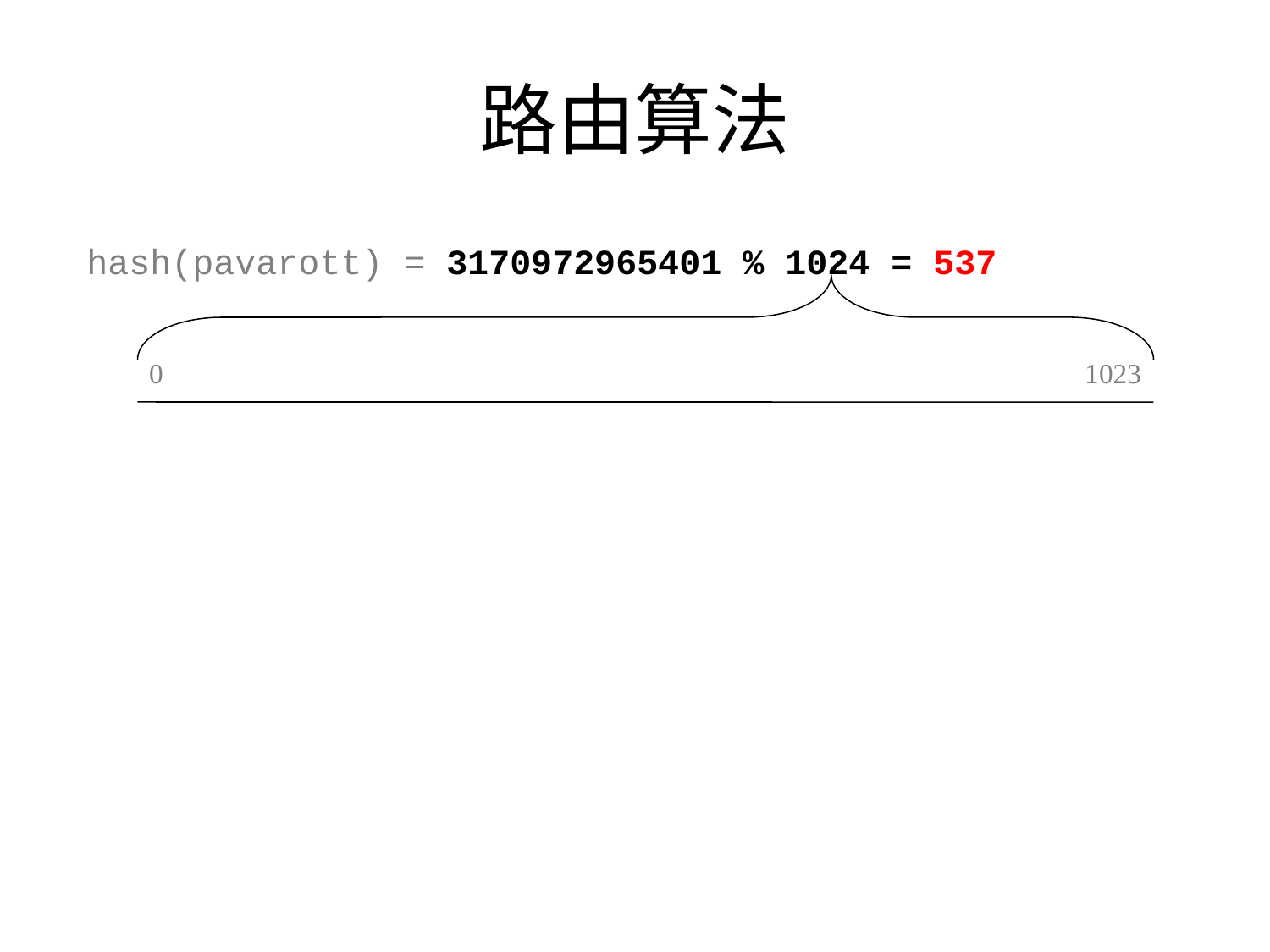

# 路由算法
hash(pavarott) = 3170972965401 % 1024 = 537
0                                                                                                                                    1023